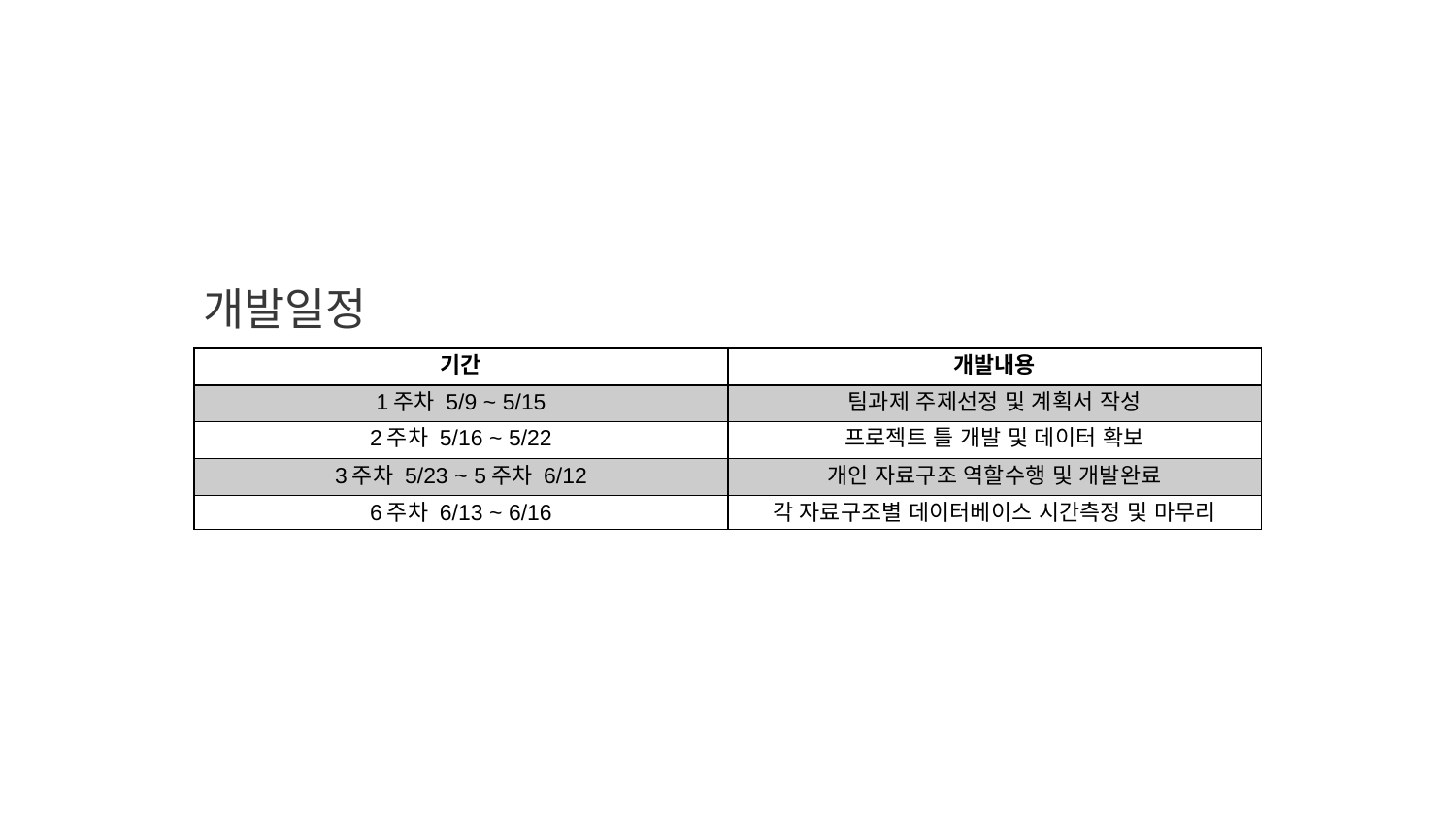

개발일정
| 기간 | 개발내용 |
| --- | --- |
| 1주차 5/9 ~ 5/15 | 팀과제 주제선정 및 계획서 작성 |
| 2주차 5/16 ~ 5/22 | 프로젝트 틀 개발 및 데이터 확보 |
| 3주차 5/23 ~ 5주차 6/12 | 개인 자료구조 역할수행 및 개발완료 |
| 6주차 6/13 ~ 6/16 | 각 자료구조별 데이터베이스 시간측정 및 마무리 |